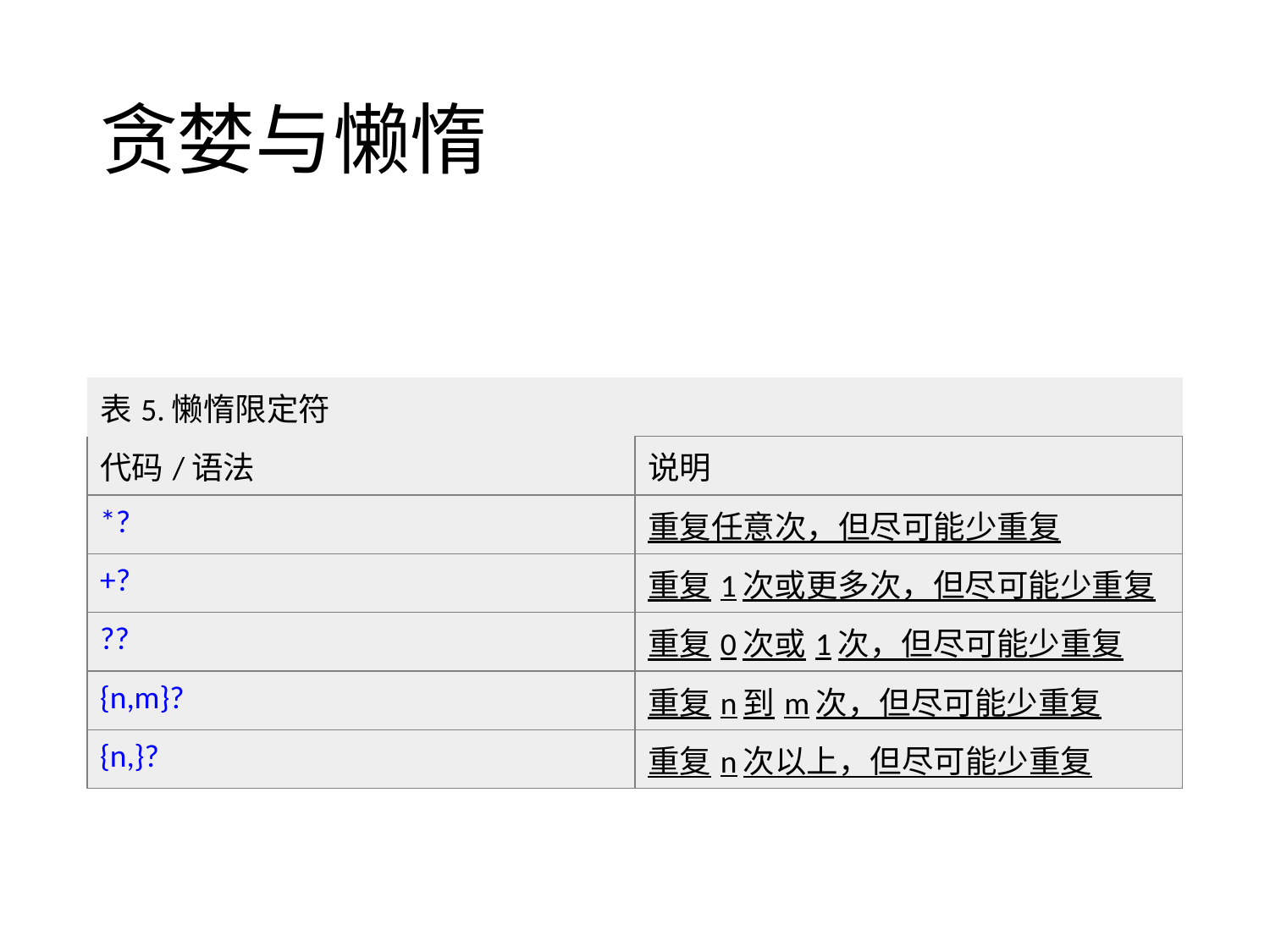

# 贪婪与懒惰
| 表5.懒惰限定符 |  |
| --- | --- |
| 代码/语法 | 说明 |
| \*? | 重复任意次，但尽可能少重复 |
| +? | 重复1次或更多次，但尽可能少重复 |
| ?? | 重复0次或1次，但尽可能少重复 |
| {n,m}? | 重复n到m次，但尽可能少重复 |
| {n,}? | 重复n次以上，但尽可能少重复 |